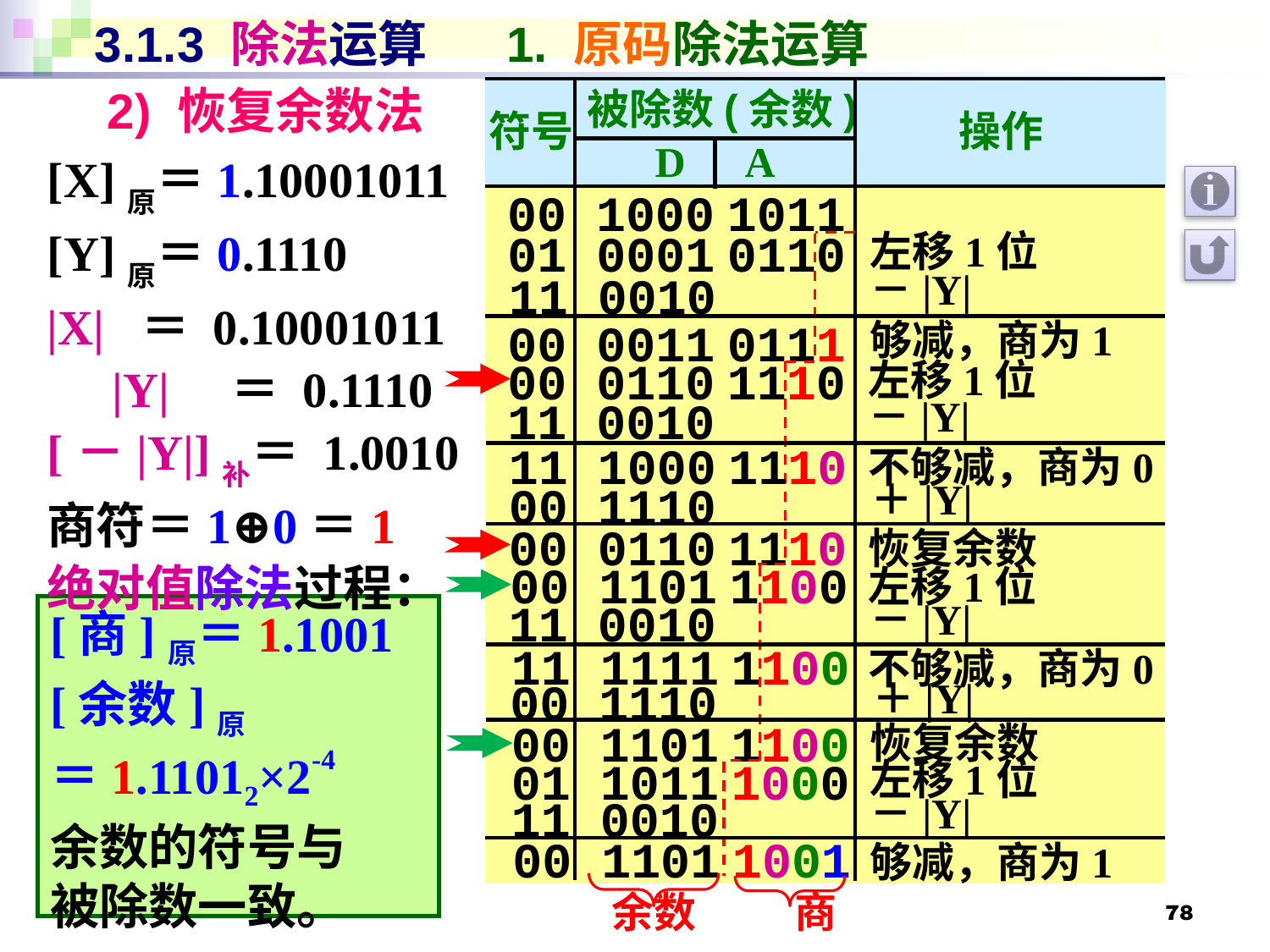

# 3.1.3 除法运算      1. 原码除法运算
2) 恢复余数法

被除数(余数)
符号
操作
D     A
[X]原＝1.10001011
[Y]原＝0.1110
|X|  ＝ 0.10001011
      |Y|    ＝ 0.1110
[－|Y|]补＝ 1.0010
商符＝1⊕0＝1
绝对值除法过程：

00 1000 1011

01 0001 0110
左移1位

－|Y|
11 0010
00 0011 0111
够减，商为1
00 0110 1110
左移1位

－|Y|
11 0010
11 1000 1110
不够减，商为0
＋|Y|
00 1110
00 0110 1110
恢复余数

00 1101 1100
左移1位

11 0010
－|Y|
[商]原＝1.1001
[余数]原
＝1.11012×2-4
余数的符号与
被除数一致。
11 1111 1100
不够减，商为0
00 1110
＋|Y|
00 1101 1100
恢复余数

01 1011 1000
左移1位
－|Y|
11 0010
00 1101 1001

够减，商为1

78
商
余数